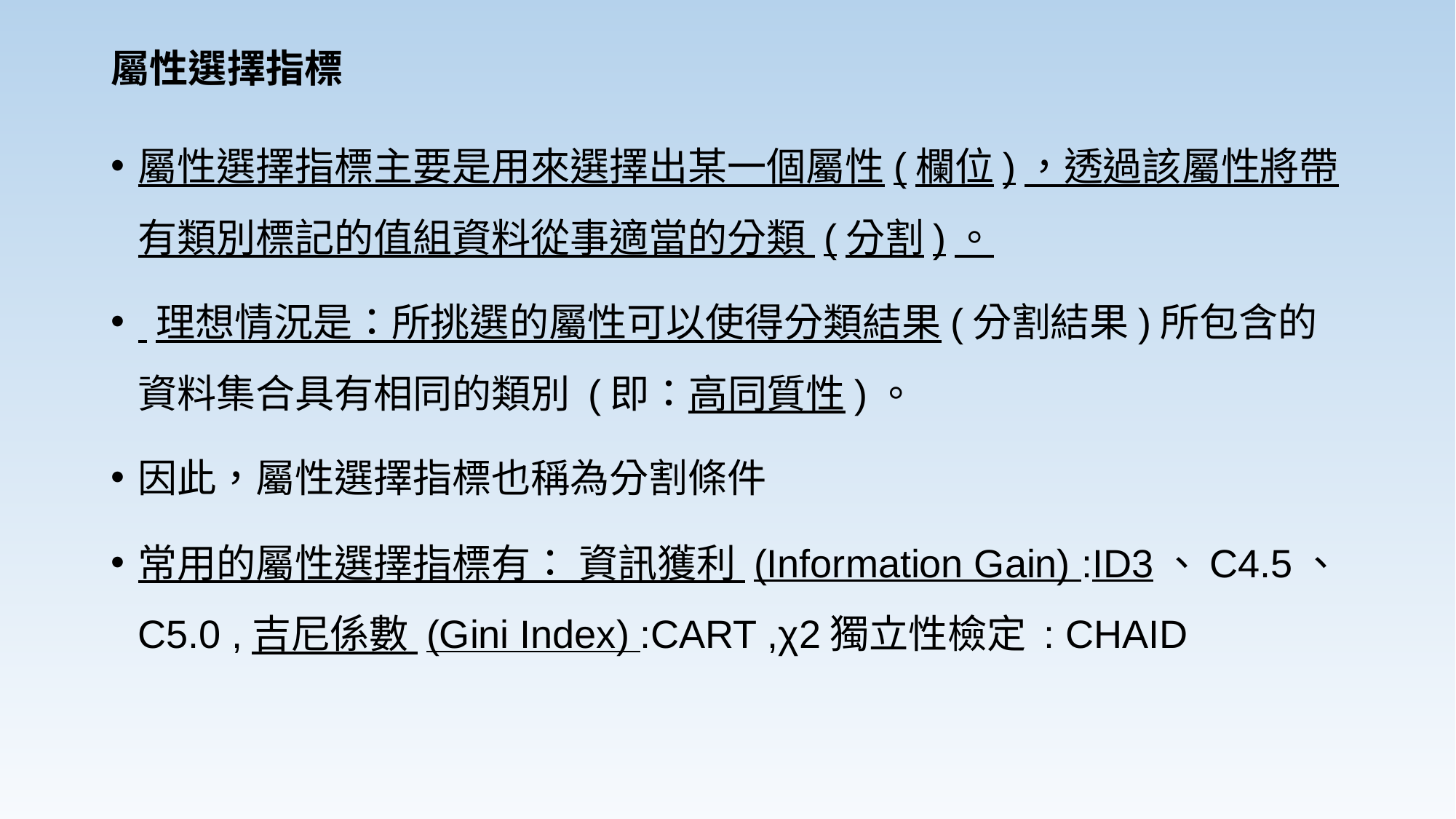

# 屬性選擇指標
屬性選擇指標主要是用來選擇出某一個屬性(欄位)，透過該屬性將帶有類別標記的值組資料從事適當的分類 (分割)。
 理想情況是：所挑選的屬性可以使得分類結果(分割結果)所包含的資料集合具有相同的類別 (即：高同質性)。
因此，屬性選擇指標也稱為分割條件
常用的屬性選擇指標有： 資訊獲利 (Information Gain) :ID3、C4.5、C5.0 ,吉尼係數 (Gini Index) :CART ,χ2獨立性檢定 : CHAID